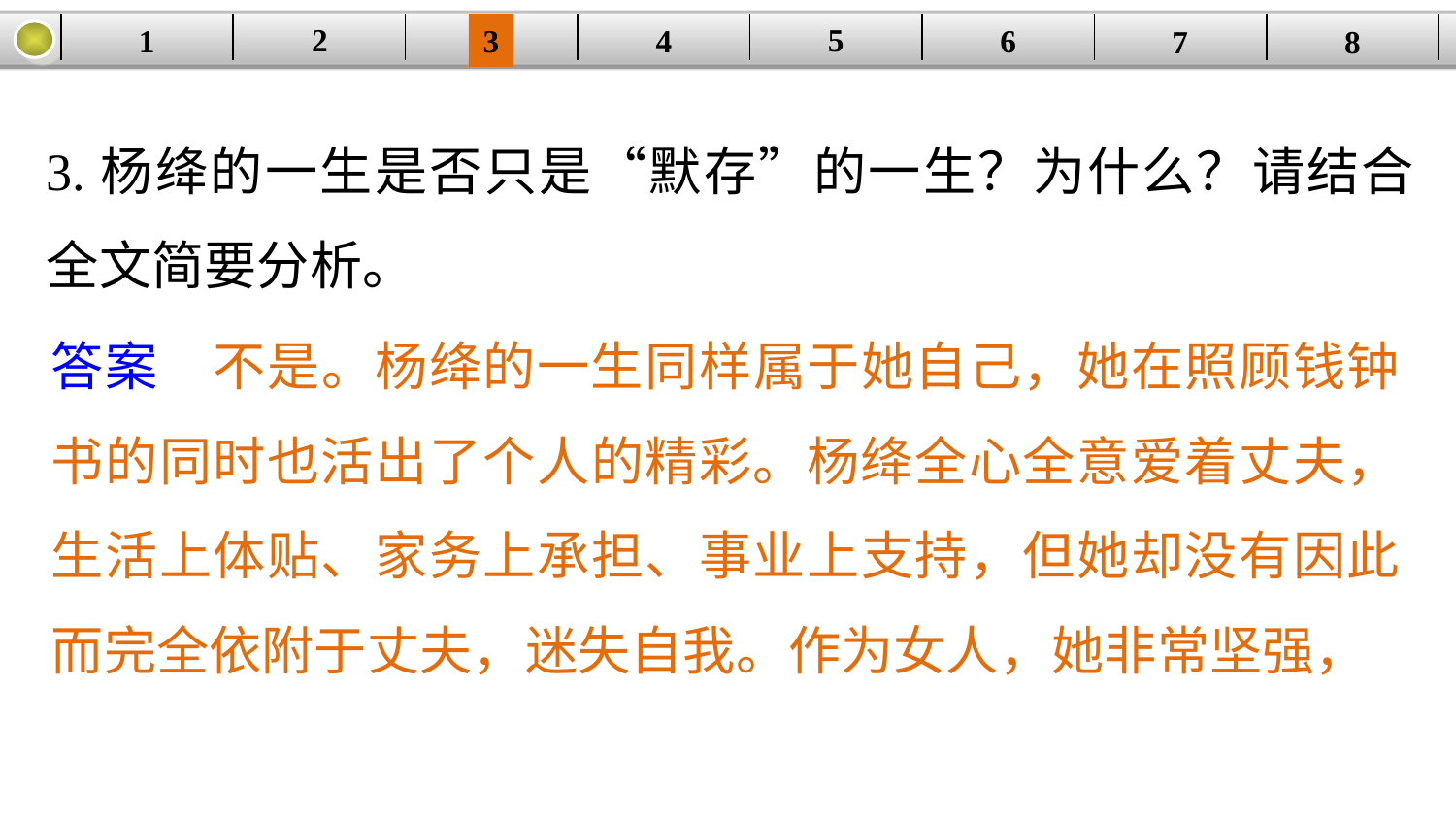

5
2
1
4
6
|  |  |  |  |  |  |  |  |
| --- | --- | --- | --- | --- | --- | --- | --- |
3
8
7

3.杨绛的一生是否只是“默存”的一生？为什么？请结合全文简要分析。
答案　不是。杨绛的一生同样属于她自己，她在照顾钱钟书的同时也活出了个人的精彩。杨绛全心全意爱着丈夫，生活上体贴、家务上承担、事业上支持，但她却没有因此而完全依附于丈夫，迷失自我。作为女人，她非常坚强，